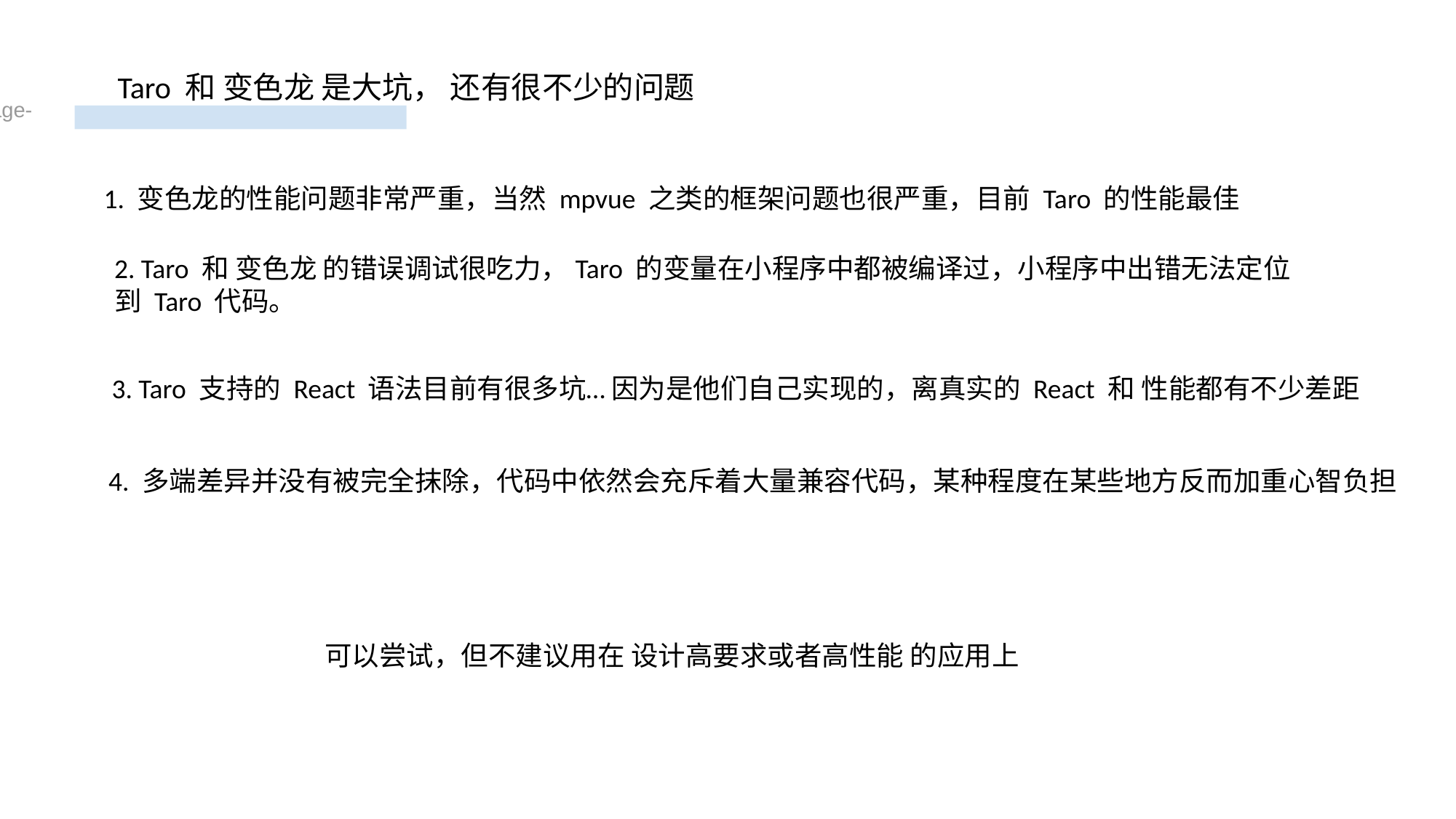

image-
Taro 和 变色龙 是大坑， 还有很不少的问题

1. 变色龙的性能问题非常严重，当然 mpvue 之类的框架问题也很严重，目前 Taro 的性能最佳
2. Taro 和 变色龙 的错误调试很吃力，Taro 的变量在小程序中都被编译过，小程序中出错无法定位
到 Taro 代码。
3. Taro 支持的 React 语法目前有很多坑… 因为是他们自己实现的，离真实的 React 和 性能都有不少差距
4. 多端差异并没有被完全抹除，代码中依然会充斥着大量兼容代码，某种程度在某些地方反而加重心智负担
可以尝试，但不建议用在 设计高要求或者高性能 的应用上